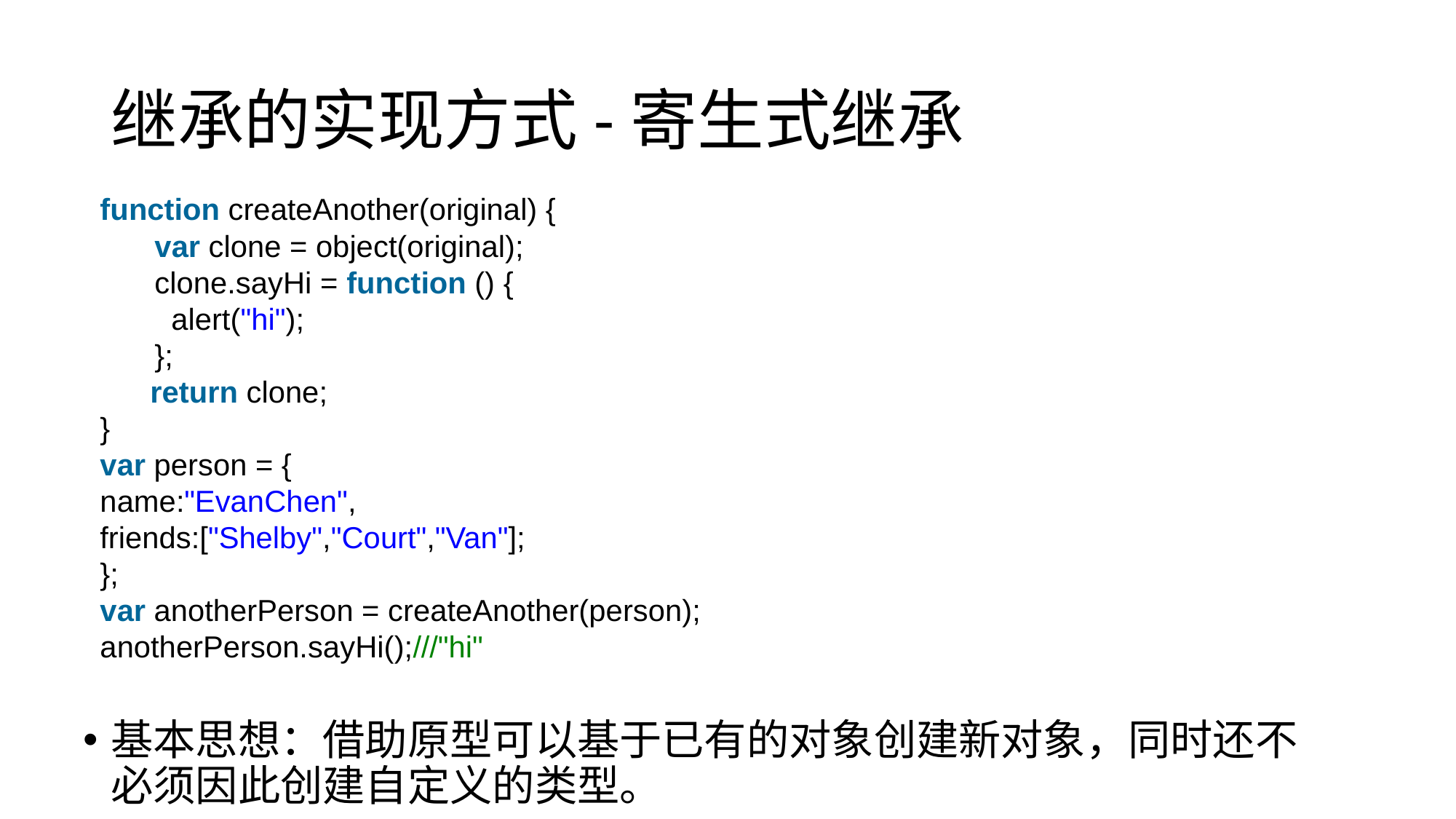

# 继承的实现方式-寄生式继承
function createAnother(original) {
var clone = object(original);
clone.sayHi = function () {
  alert("hi");
};
      return clone;
}
var person = {
name:"EvanChen",
friends:["Shelby","Court","Van"];
};
var anotherPerson = createAnother(person);
anotherPerson.sayHi();///"hi"
基本思想：借助原型可以基于已有的对象创建新对象，同时还不必须因此创建自定义的类型。